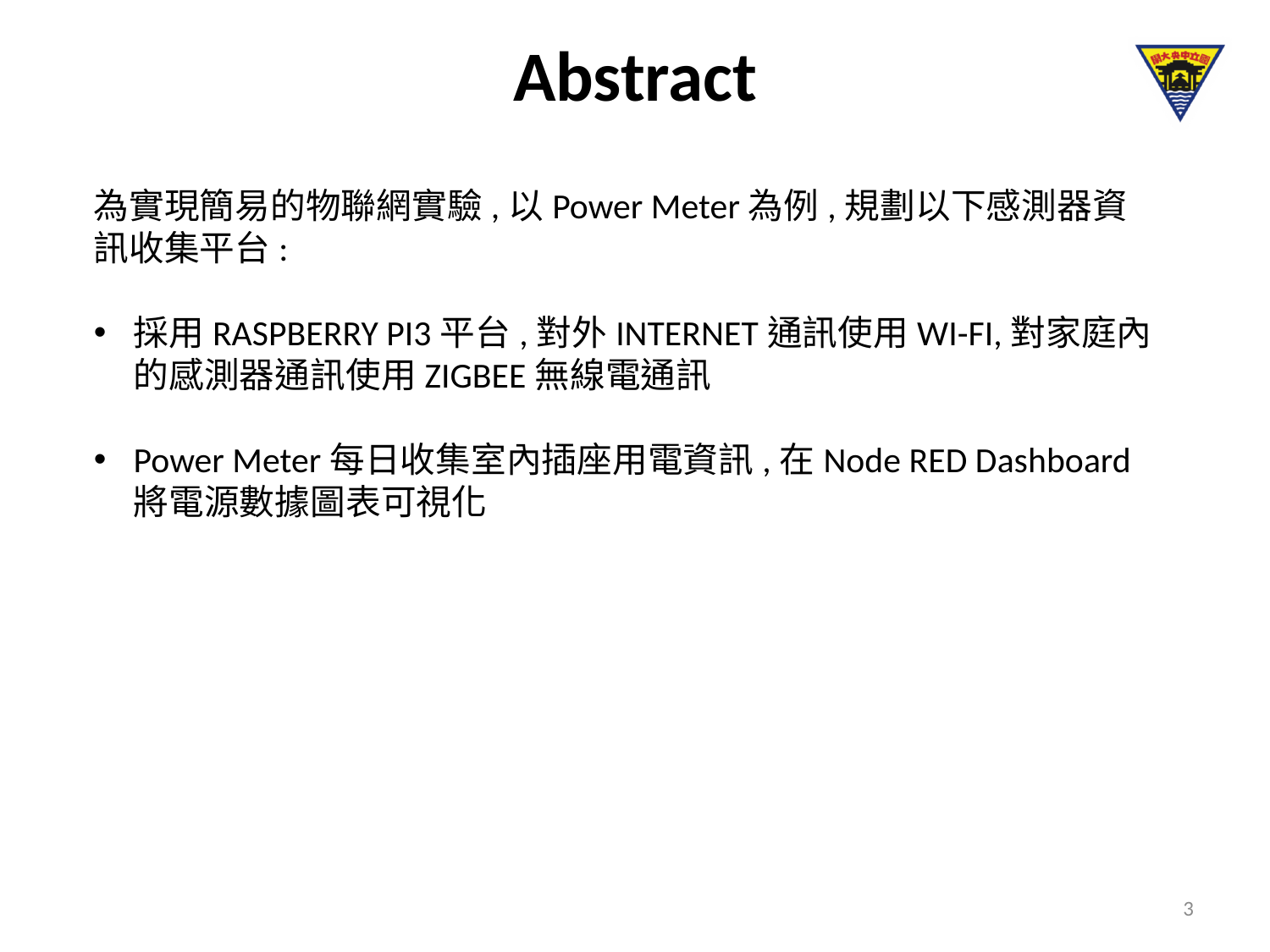

Abstract

為實現簡易的物聯網實驗,以Power Meter為例,規劃以下感測器資訊收集平台:

採用RASPBERRY PI3平台,對外INTERNET通訊使用WI-FI,對家庭內的感測器通訊使用ZIGBEE無線電通訊

Power Meter每日收集室內插座用電資訊,在Node RED Dashboard將電源數據圖表可視化
3